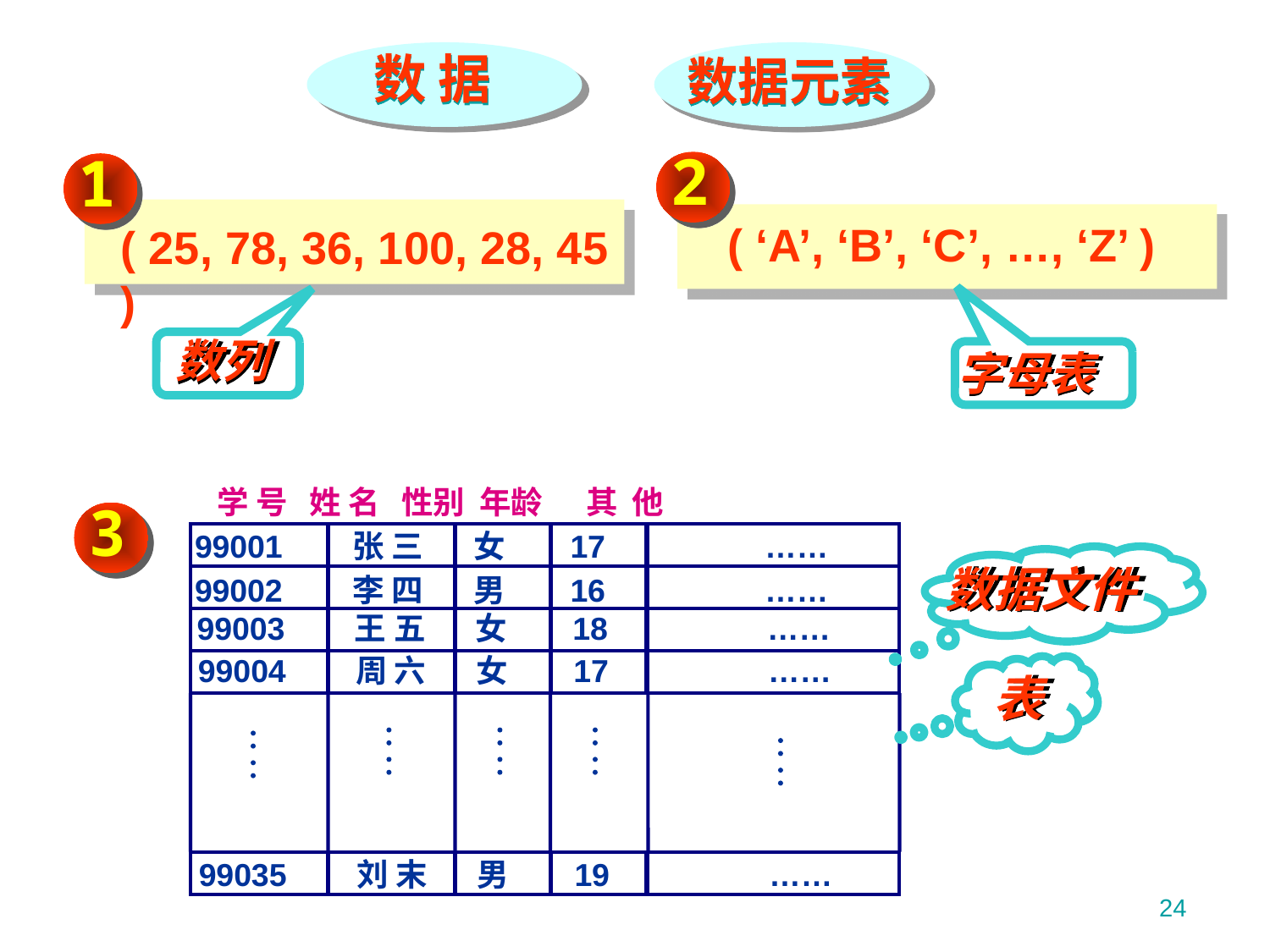

数 据

 数据元素
2

1

( 25, 78, 36, 100, 28, 45 )

( ‘A’, ‘B’, ‘C’, …, ‘Z’ )
数列

字母表

学 号   姓 名   性别  年龄      其  他
99001       张 三       女        17                  ……

99002       李 四       男        16                  ……

99003       王 五       女        18                  ……

99004       周 六       女        17                  ……

:
:
:
:
:
:
:
:
:
:
99035       刘 末       男        19                  ……

3

数据文件

表
24